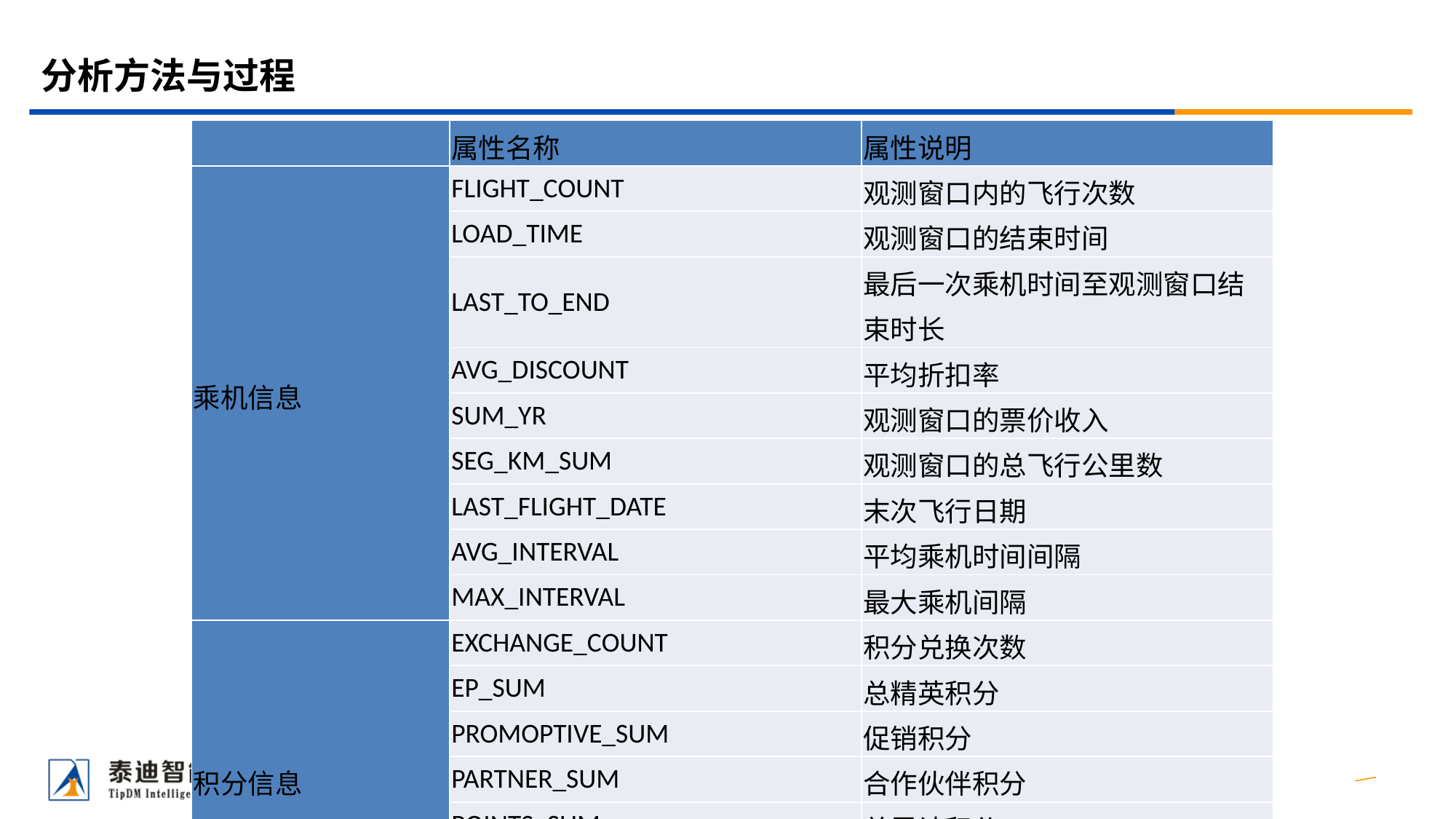

# 分析方法与过程
|  | 属性名称 | 属性说明 |
| --- | --- | --- |
| 乘机信息 | FLIGHT\_COUNT | 观测窗口内的飞行次数 |
|  | LOAD\_TIME | 观测窗口的结束时间 |
|  | LAST\_TO\_END | 最后一次乘机时间至观测窗口结束时长 |
|  | AVG\_DISCOUNT | 平均折扣率 |
|  | SUM\_YR | 观测窗口的票价收入 |
|  | SEG\_KM\_SUM | 观测窗口的总飞行公里数 |
|  | LAST\_FLIGHT\_DATE | 末次飞行日期 |
|  | AVG\_INTERVAL | 平均乘机时间间隔 |
|  | MAX\_INTERVAL | 最大乘机间隔 |
| 积分信息 | EXCHANGE\_COUNT | 积分兑换次数 |
|  | EP\_SUM | 总精英积分 |
|  | PROMOPTIVE\_SUM | 促销积分 |
|  | PARTNER\_SUM | 合作伙伴积分 |
|  | POINTS\_SUM | 总累计积分 |
|  | POINT\_NOTFLIGHT | 非乘机的积分变动次数 |
|  | BP\_SUM | 总基本积分 |